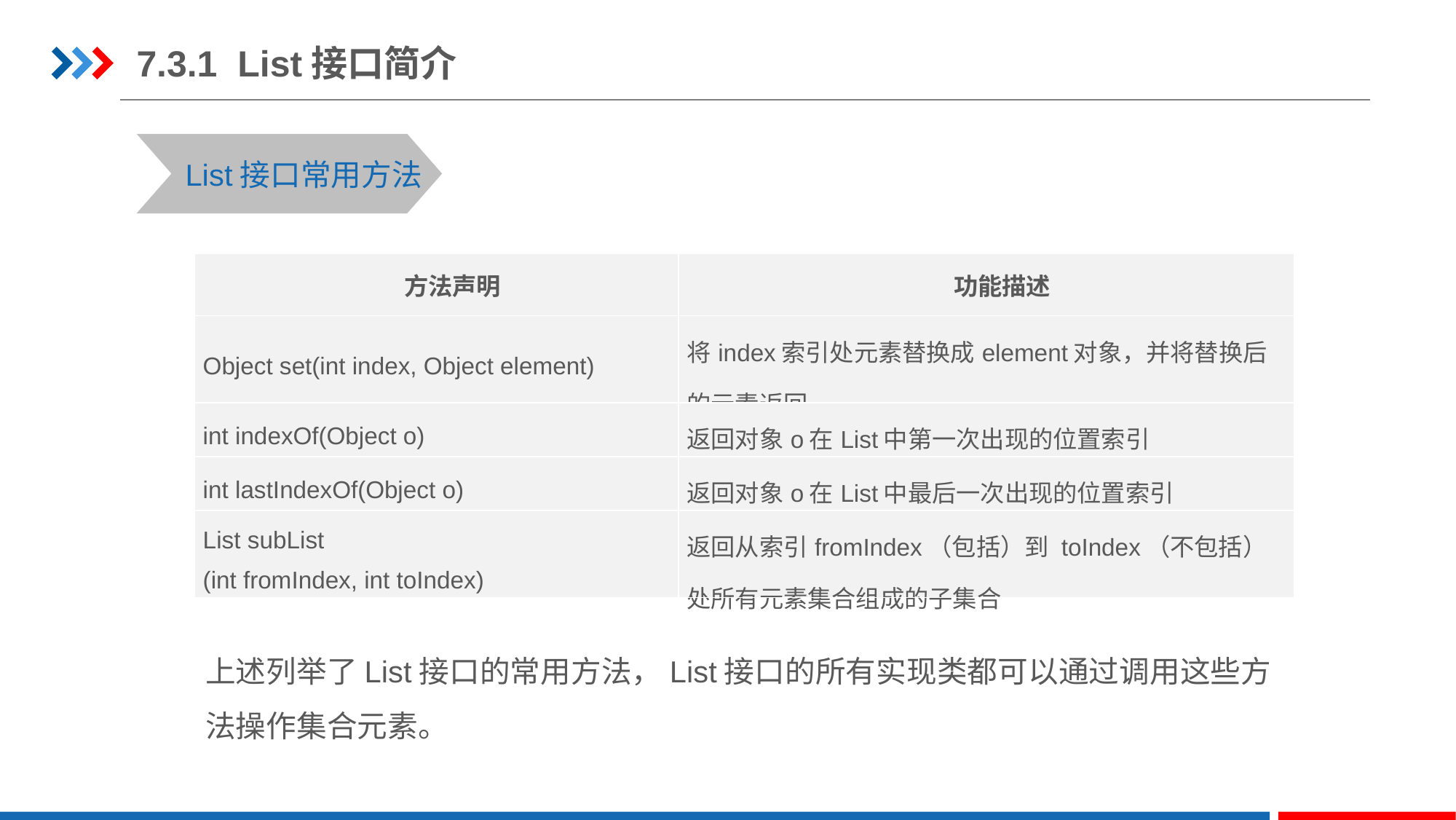

7.3.1  List接口简介

List接口常用方法
| 方法声明 | 功能描述 |
| --- | --- |
| Object set(int index, Object element) | 将index索引处元素替换成element对象，并将替换后的元素返回 |
| int indexOf(Object o) | 返回对象o在List中第一次出现的位置索引 |
| int lastIndexOf(Object o) | 返回对象o在List中最后一次出现的位置索引 |
| List subList (int fromIndex, int toIndex) | 返回从索引fromIndex（包括）到 toIndex（不包括）处所有元素集合组成的子集合 |
上述列举了List接口的常用方法，List接口的所有实现类都可以通过调用这些方法操作集合元素。